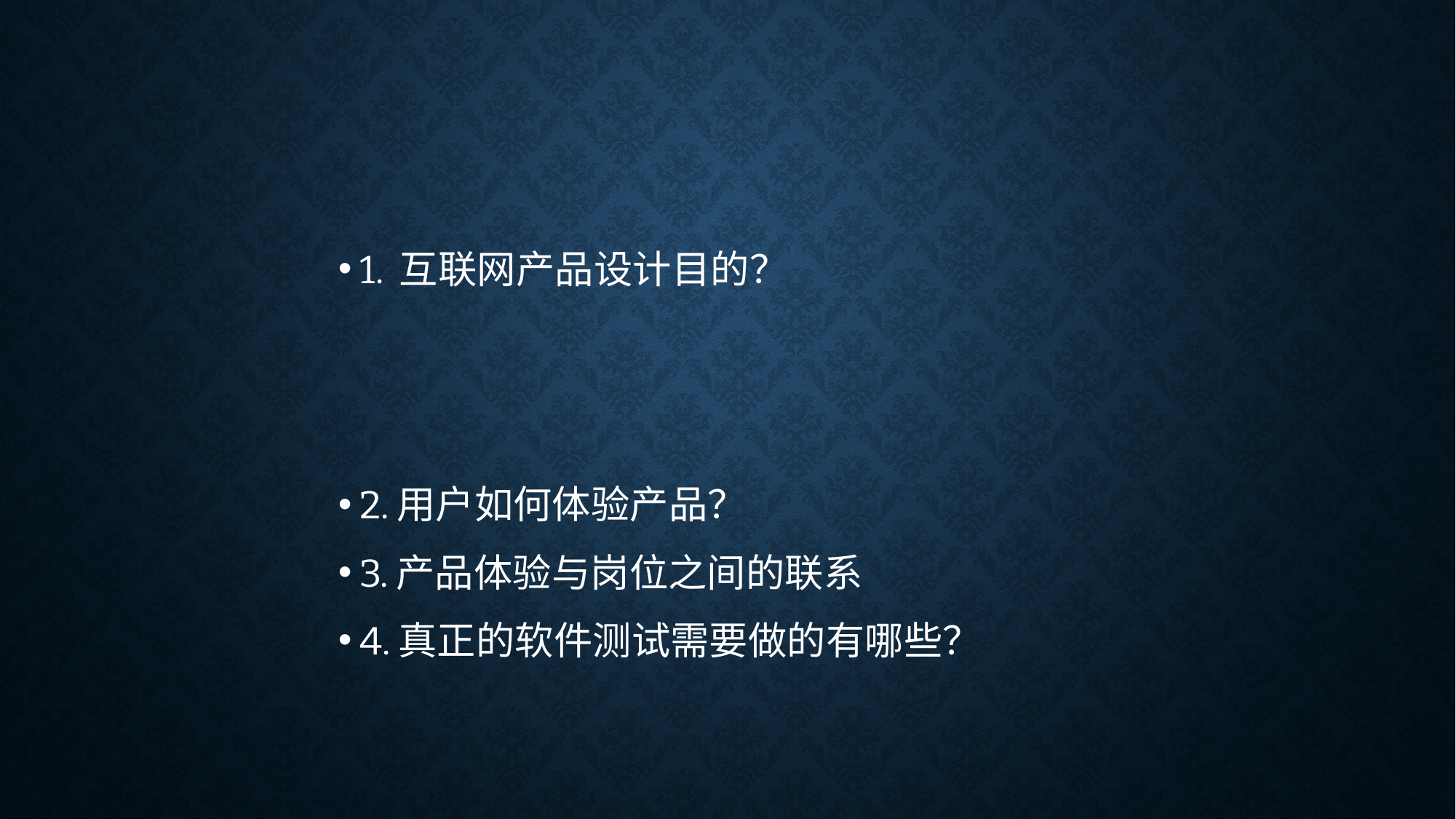

1. 互联网产品设计目的？
2.用户如何体验产品？
3.产品体验与岗位之间的联系
4.真正的软件测试需要做的有哪些？